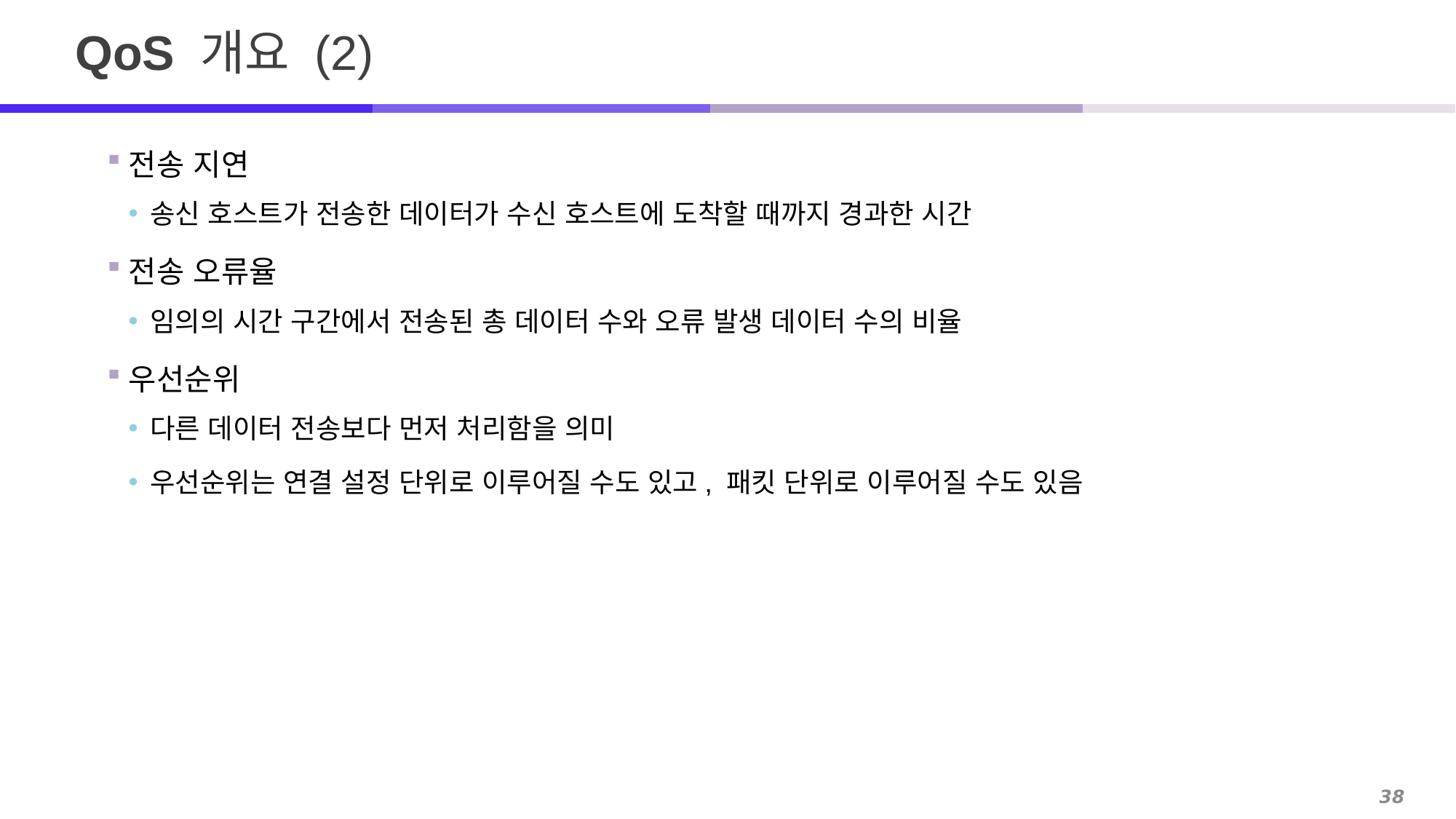

# QoS 개요 (2)
전송 지연
송신 호스트가 전송한 데이터가 수신 호스트에 도착할 때까지 경과한 시간
전송 오류율
임의의 시간 구간에서 전송된 총 데이터 수와 오류 발생 데이터 수의 비율
우선순위
다른 데이터 전송보다 먼저 처리함을 의미
우선순위는 연결 설정 단위로 이루어질 수도 있고, 패킷 단위로 이루어질 수도 있음